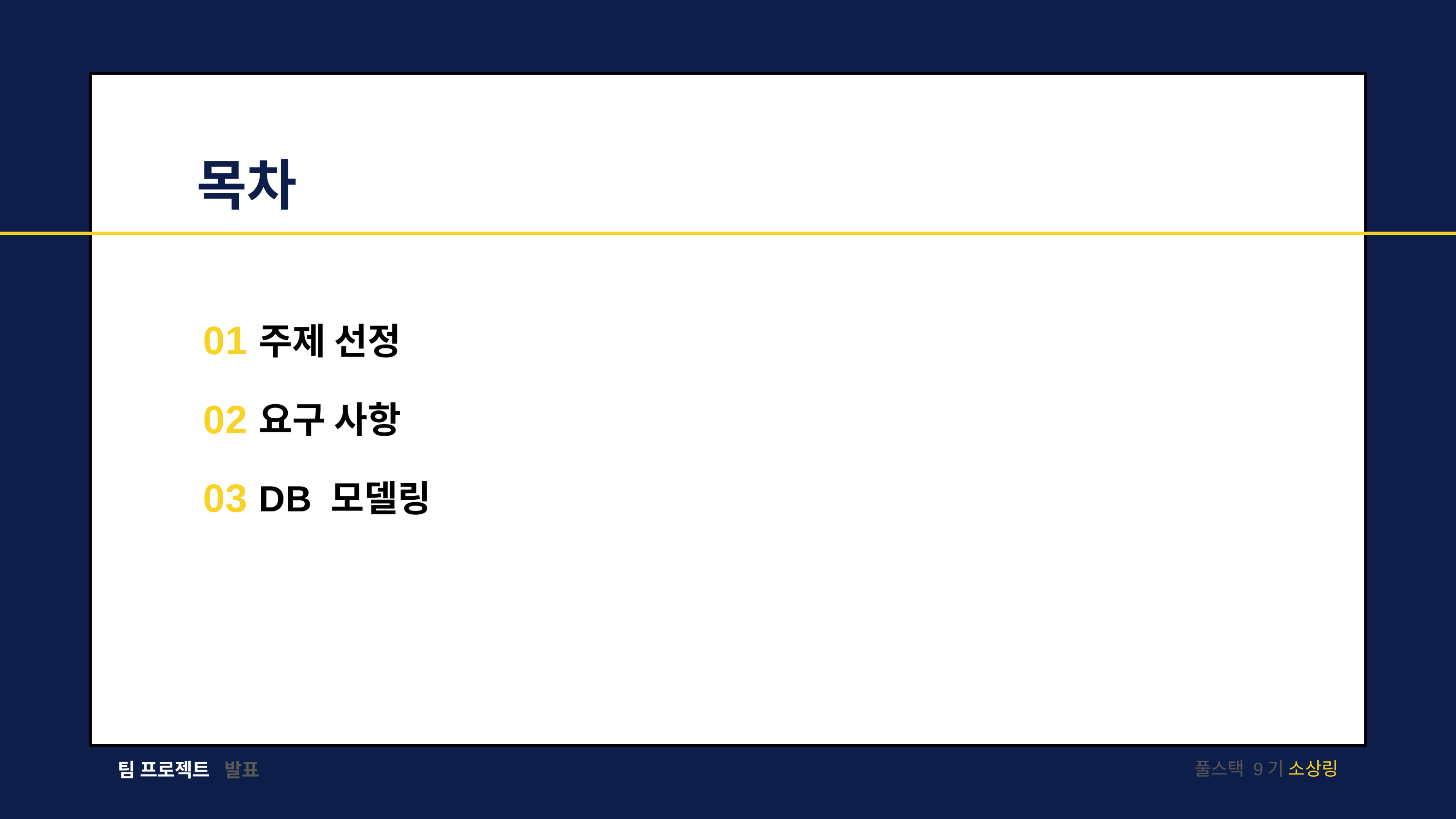

목차

주제 선정
요구 사항
DB 모델링
01
02
03
팀 프로젝트
발표
풀스택 9기 소상링